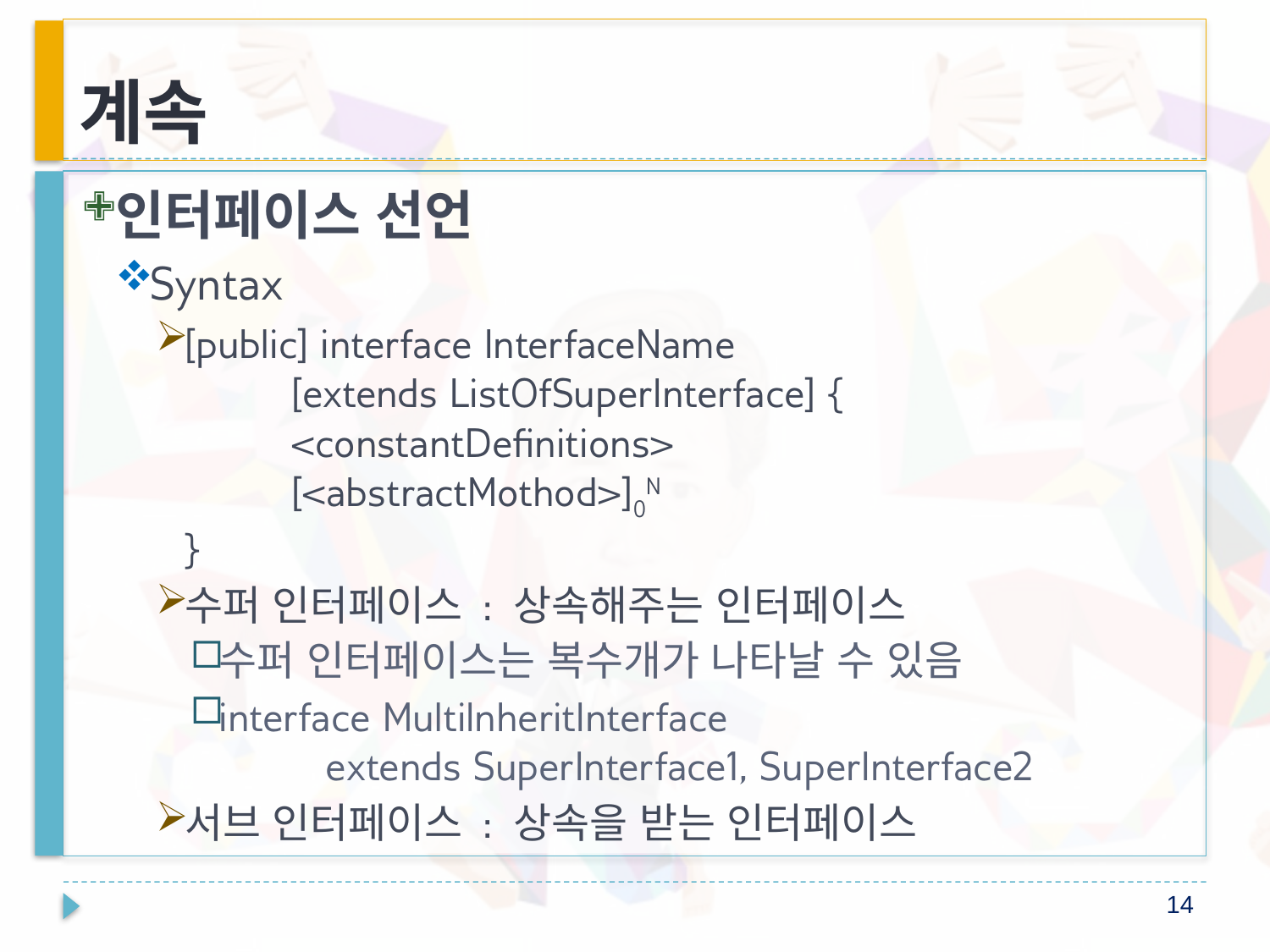

# 계속
인터페이스 선언
Syntax
[public] interface InterfaceName
			[extends ListOfSuperInterface] {
		<constantDefinitions>
		[<abstractMothod>]0N
}
수퍼 인터페이스 : 상속해주는 인터페이스
수퍼 인터페이스는 복수개가 나타날 수 있음
interface MultiInheritInterface
		extends SuperInterface1, SuperInterface2
서브 인터페이스 : 상속을 받는 인터페이스
14